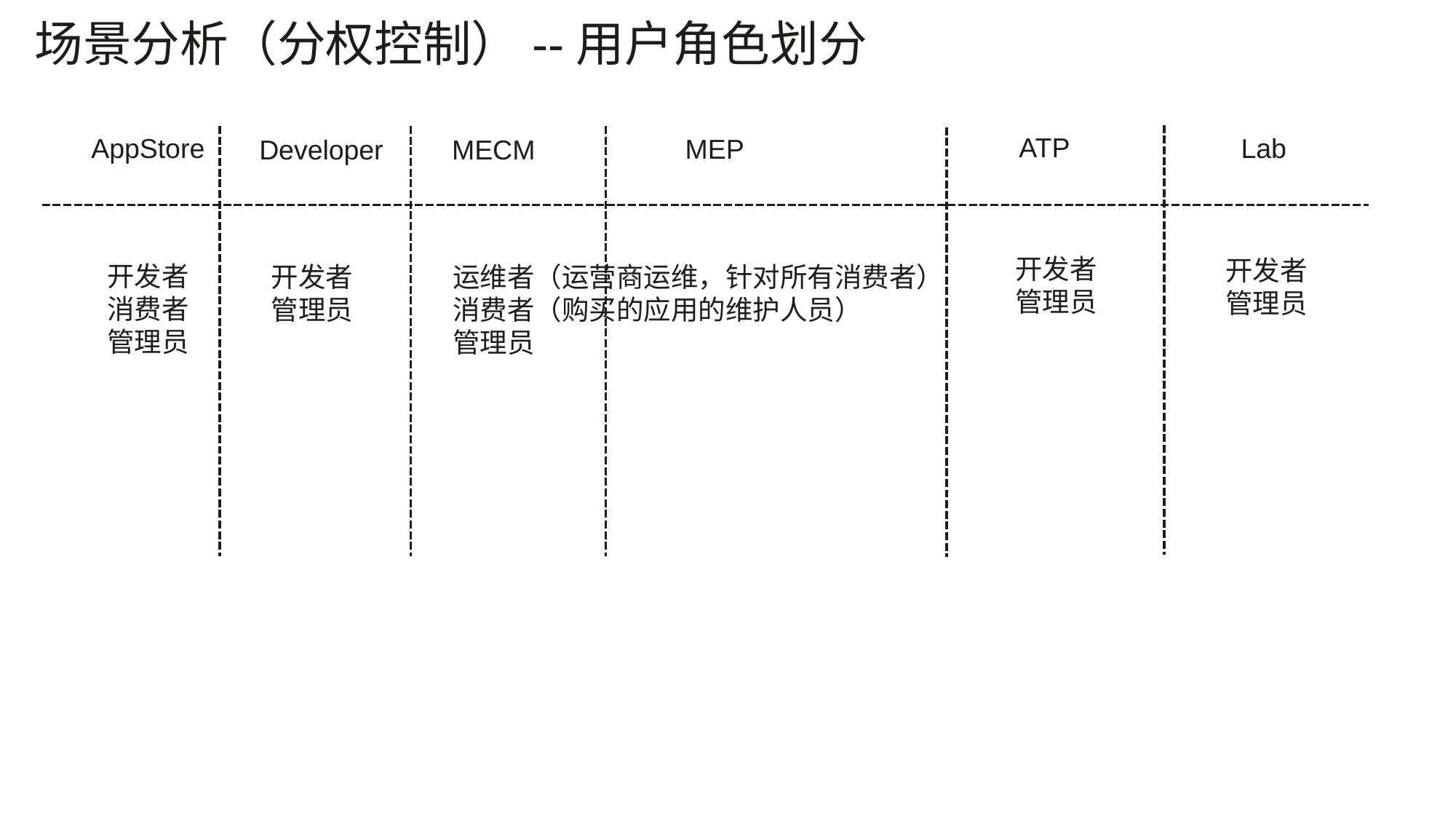

场景分析（分权控制）--用户角色划分
ATP
Lab
AppStore
MEP
MECM
Developer
开发者
管理员
开发者
管理员
开发者
消费者
管理员
运维者（运营商运维，针对所有消费者）
消费者（购买的应用的维护人员）
管理员
开发者
管理员